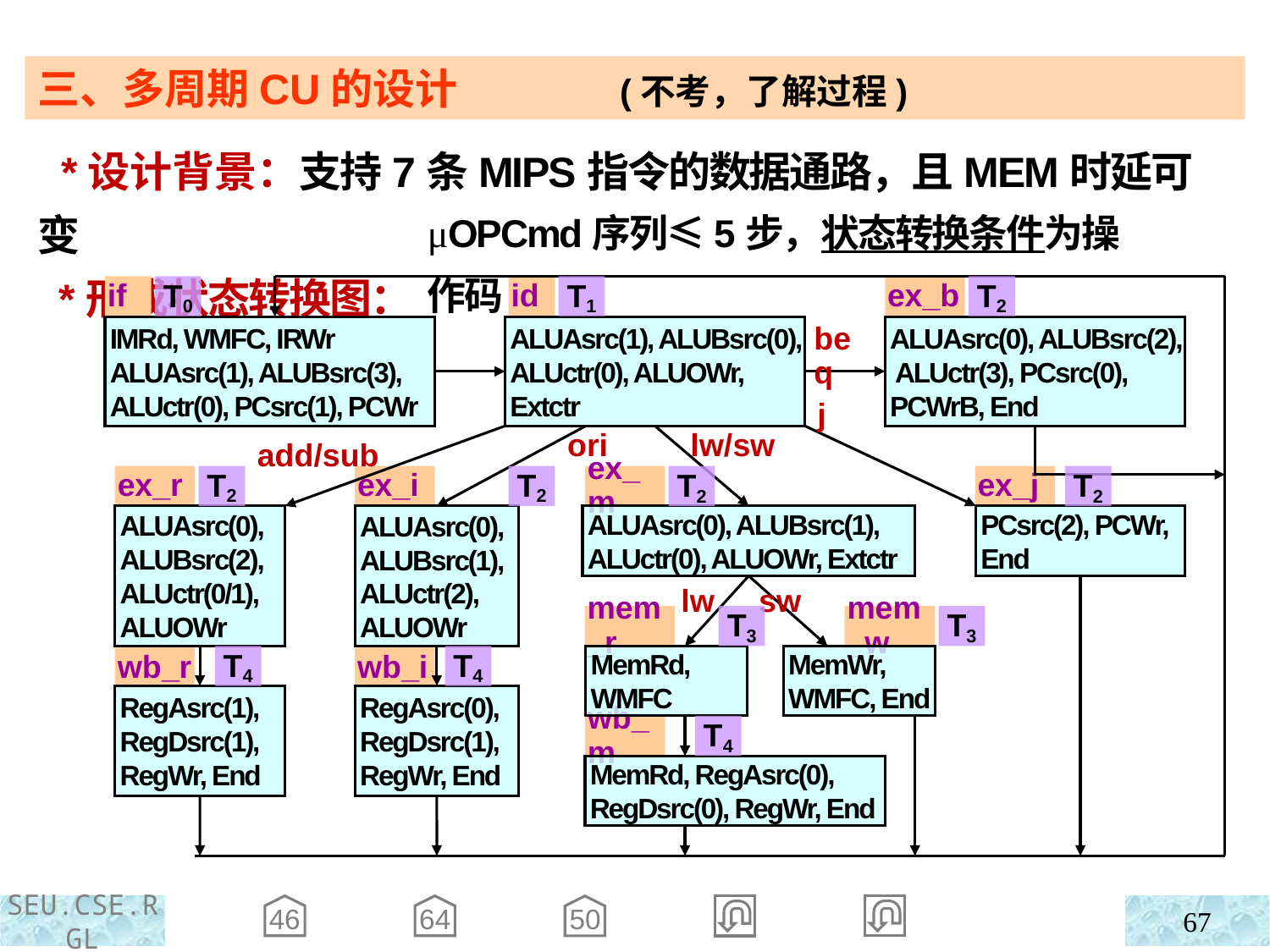

三、多周期CU的设计                (不考，了解过程)
  *设计背景：支持7条MIPS指令的数据通路，且MEM时延可变
  *形成状态转换图：
μOPCmd序列≤5步，状态转换条件为操作码
if
id
ex_b
ALUAsrc(0), ALUBsrc(2),  ALUctr(3), PCsrc(0), PCWrB, End
IMRd, WMFC, IRWr
ALUAsrc(1), ALUBsrc(3), ALUctr(0), PCsrc(1), PCWr
ALUAsrc(1), ALUBsrc(0), ALUctr(0), ALUOWr, Extctr
beq
j
ori
lw/sw
add/sub
ex_r
ex_i
ex_m
ex_j
ALUAsrc(0), ALUBsrc(2), ALUctr(0/1), ALUOWr
ALUAsrc(0), ALUBsrc(1), ALUctr(2), ALUOWr
ALUAsrc(0), ALUBsrc(1), ALUctr(0), ALUOWr, Extctr
PCsrc(2), PCWr, End
lw     sw
mem_r
mem_w
MemRd, WMFC
MemWr,
WMFC, End
wb_r
wb_i
RegAsrc(1), RegDsrc(1), RegWr, End
RegAsrc(0), RegDsrc(1), RegWr, End
wb_m
MemRd, RegAsrc(0), RegDsrc(0), RegWr, End
T0
T1
T2
T2
T2
T2
T2
T3
T3
T4
T4
T4

46
64

67
50